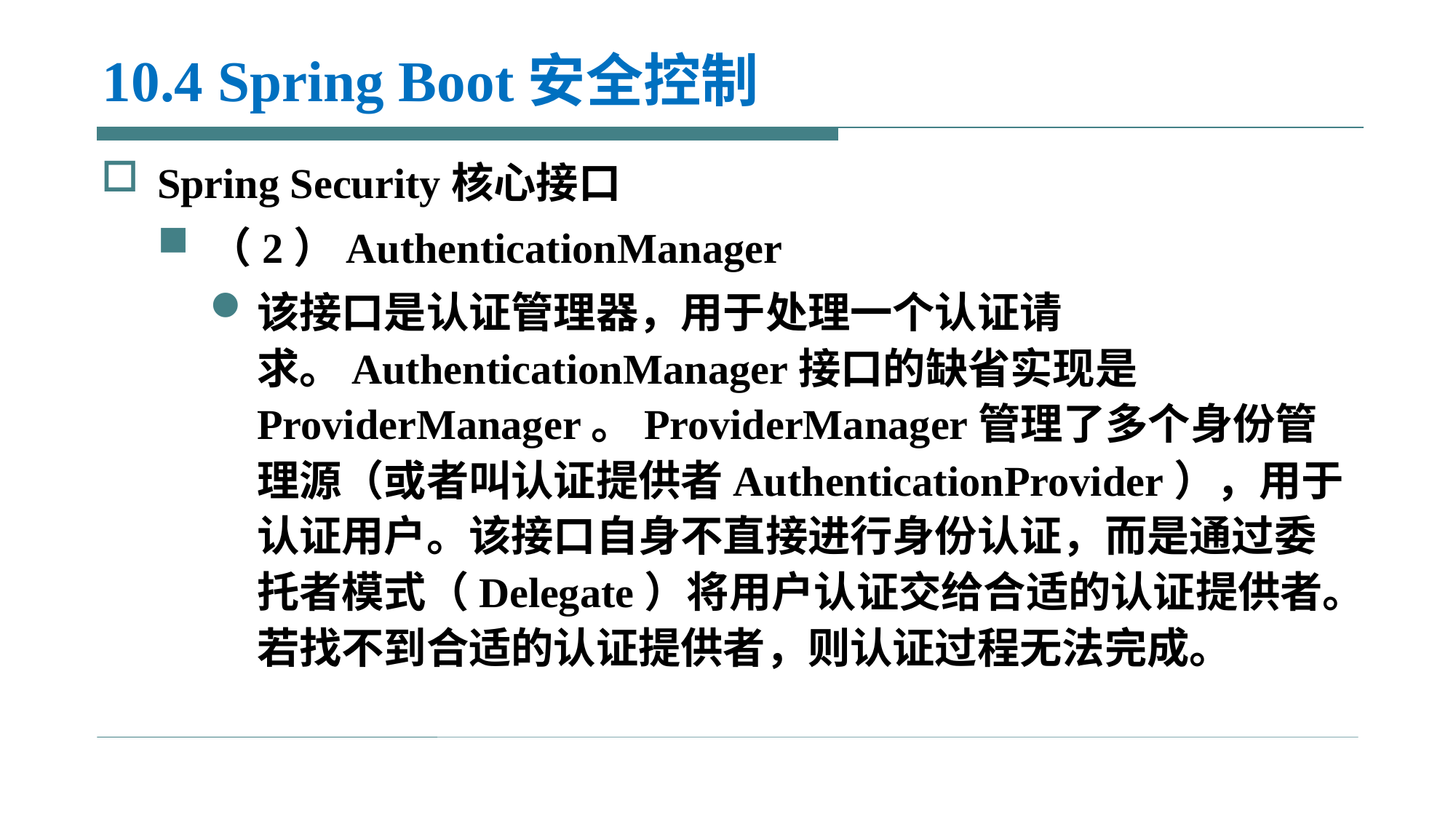

# 10.4 Spring Boot安全控制
Spring Security核心接口
（2）AuthenticationManager
该接口是认证管理器，用于处理一个认证请求。AuthenticationManager接口的缺省实现是ProviderManager。ProviderManager管理了多个身份管理源（或者叫认证提供者AuthenticationProvider），用于认证用户。该接口自身不直接进行身份认证，而是通过委托者模式（Delegate）将用户认证交给合适的认证提供者。若找不到合适的认证提供者，则认证过程无法完成。
27